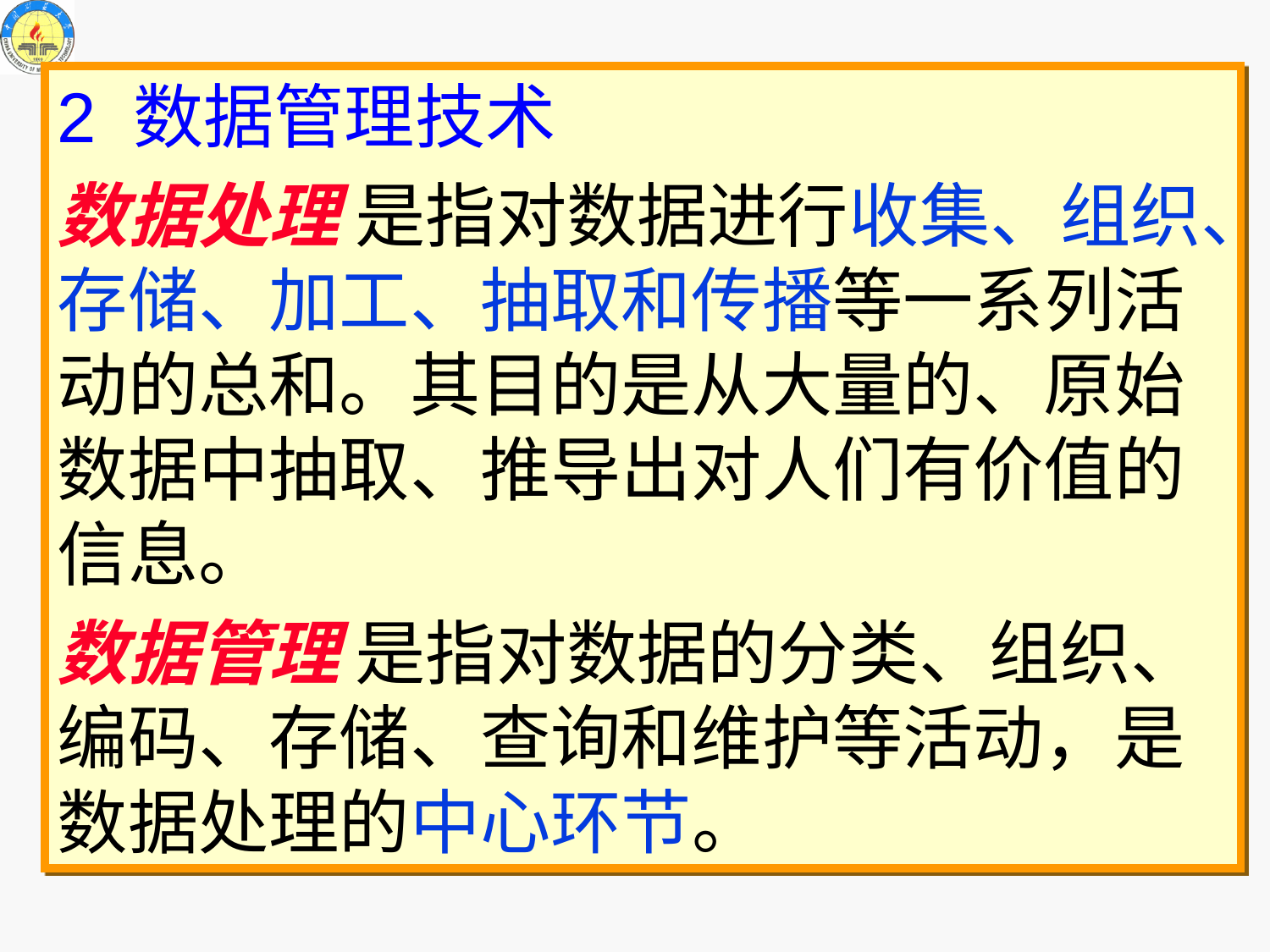

2 数据管理技术
数据处理 是指对数据进行收集、组织、存储、加工、抽取和传播等一系列活动的总和。其目的是从大量的、原始数据中抽取、推导出对人们有价值的信息。
数据管理 是指对数据的分类、组织、编码、存储、查询和维护等活动，是数据处理的中心环节。